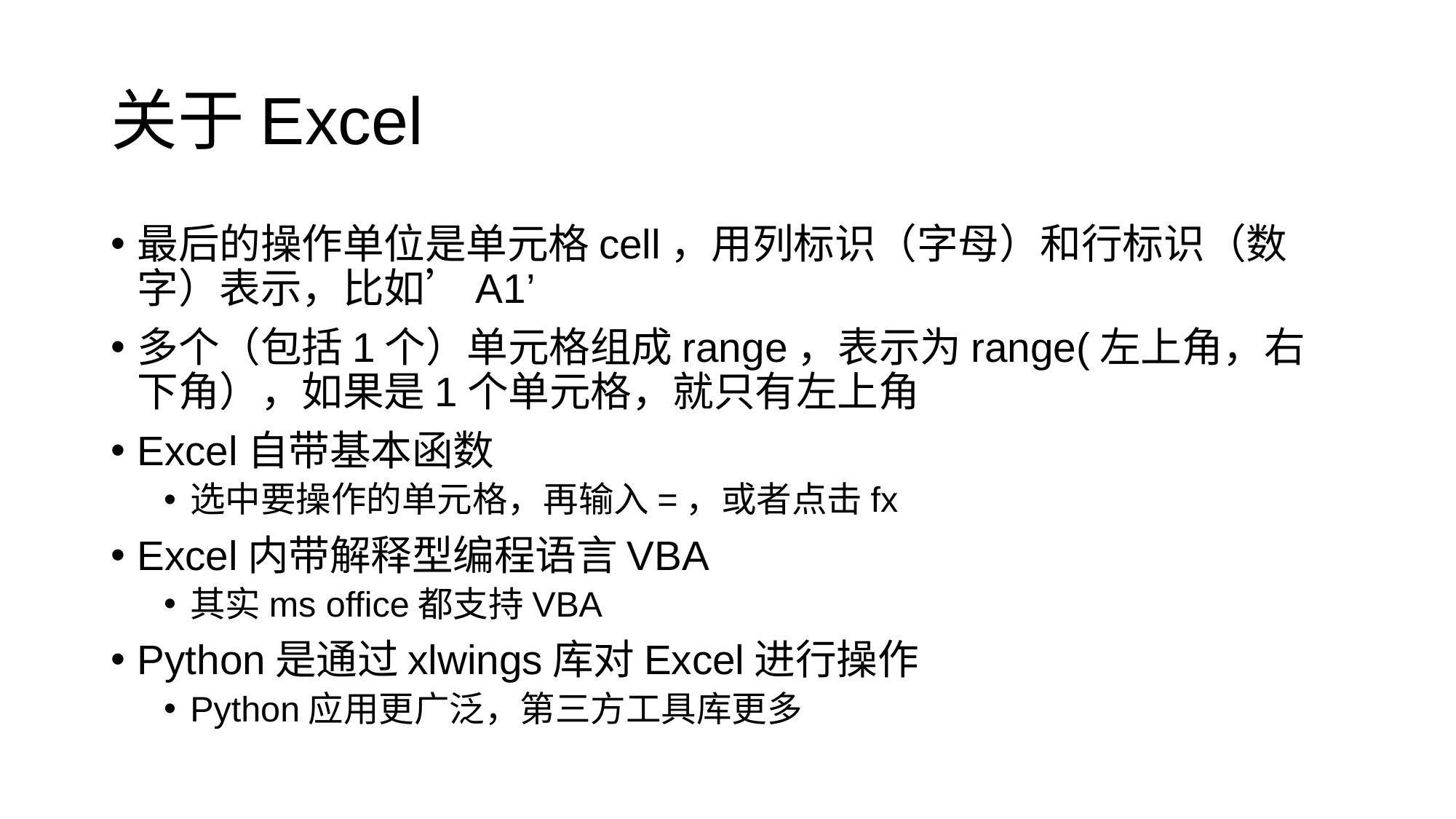

# 关于Excel
最后的操作单位是单元格cell，用列标识（字母）和行标识（数字）表示，比如’A1’
多个（包括1个）单元格组成range，表示为range(左上角，右下角），如果是1个单元格，就只有左上角
Excel自带基本函数
选中要操作的单元格，再输入=，或者点击fx
Excel内带解释型编程语言VBA
其实ms office都支持VBA
Python是通过xlwings库对Excel进行操作
Python应用更广泛，第三方工具库更多